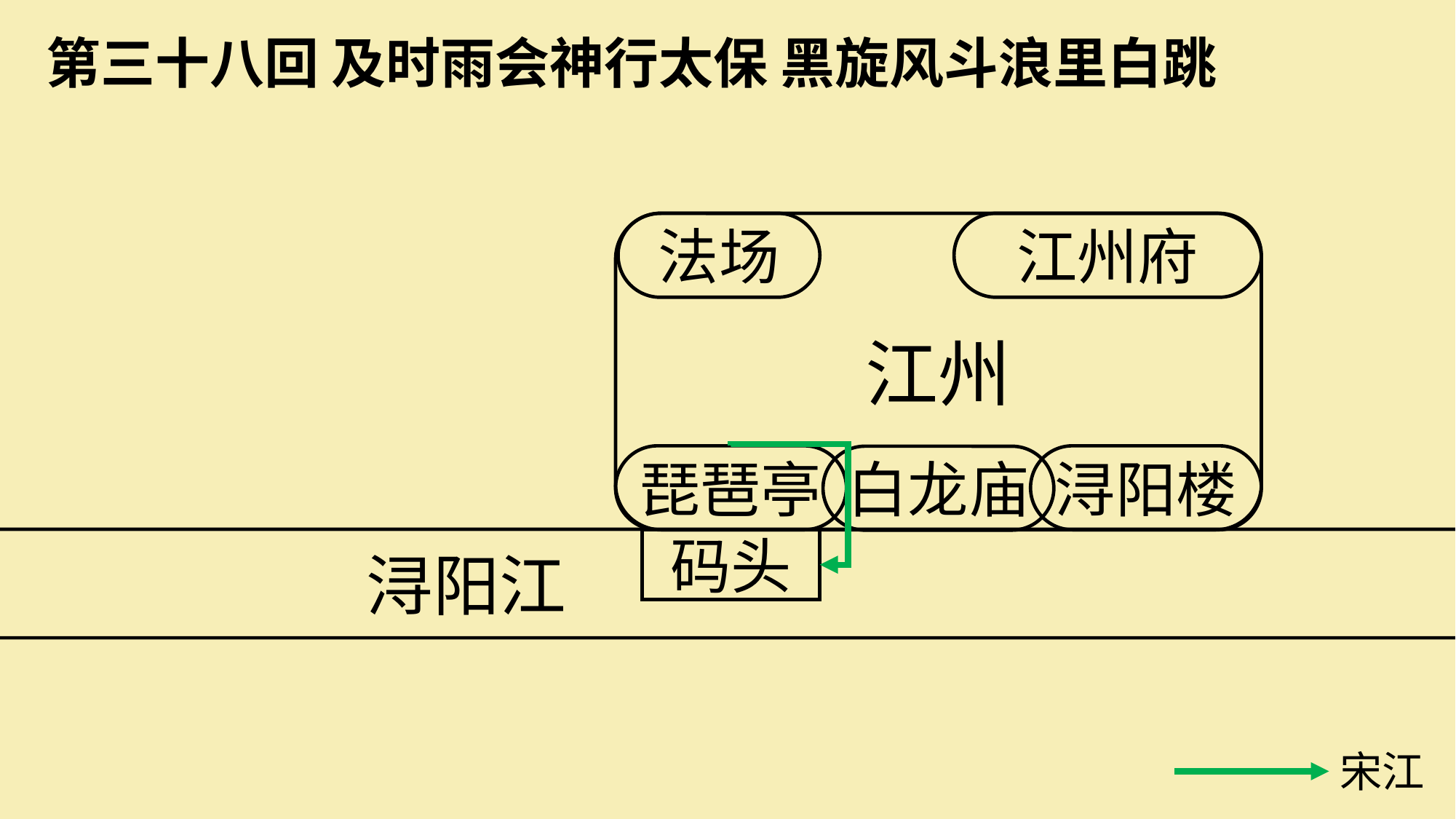

第三十八回 及时雨会神行太保 黑旋风斗浪里白跳
江州
江州府
琵琶亭
浔阳楼
码头
法场
白龙庙
浔阳江
宋江